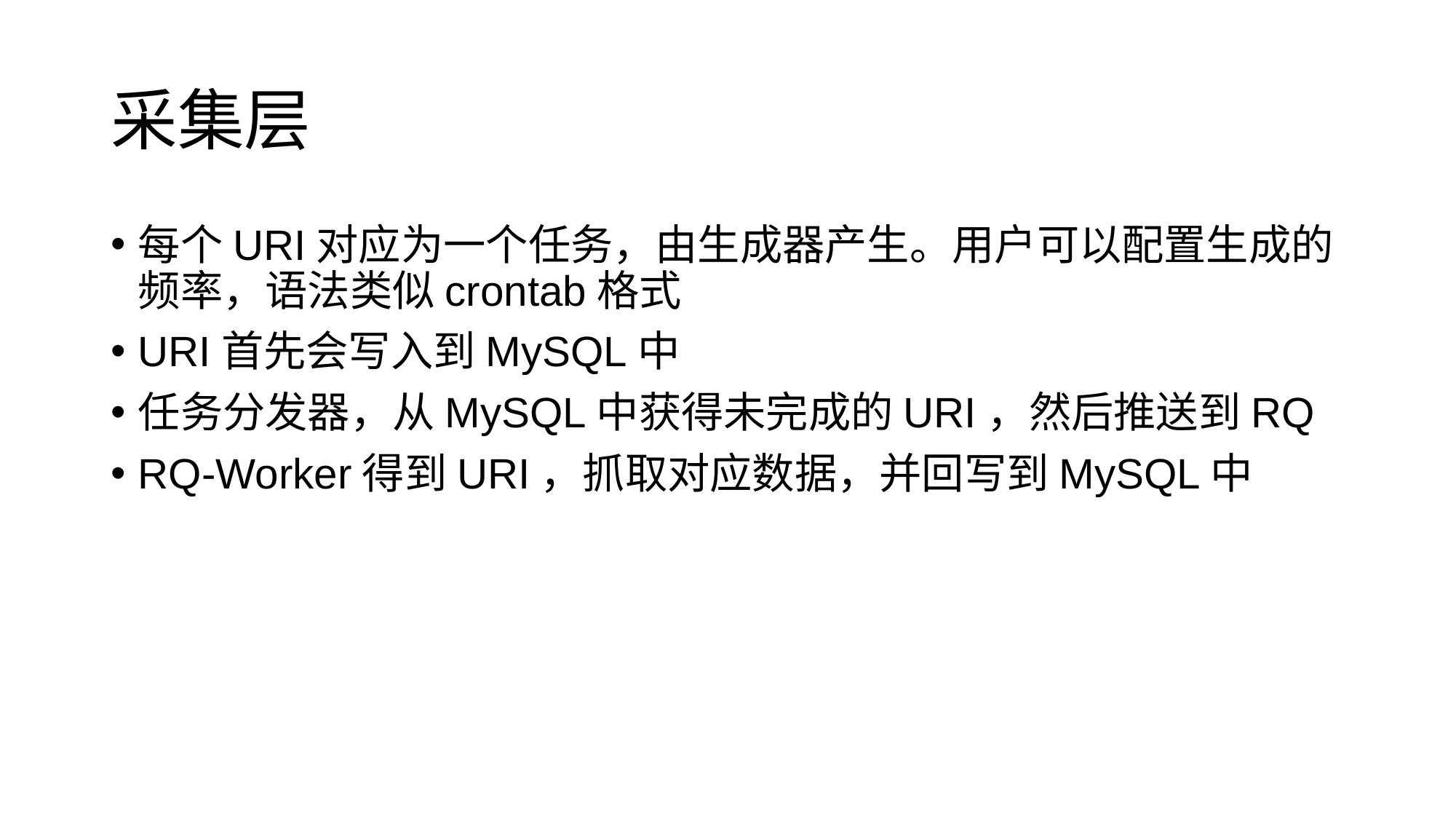

# 采集层
每个URI对应为一个任务，由生成器产生。用户可以配置生成的频率，语法类似crontab格式
URI首先会写入到MySQL中
任务分发器，从MySQL中获得未完成的URI，然后推送到RQ
RQ-Worker得到URI，抓取对应数据，并回写到MySQL中